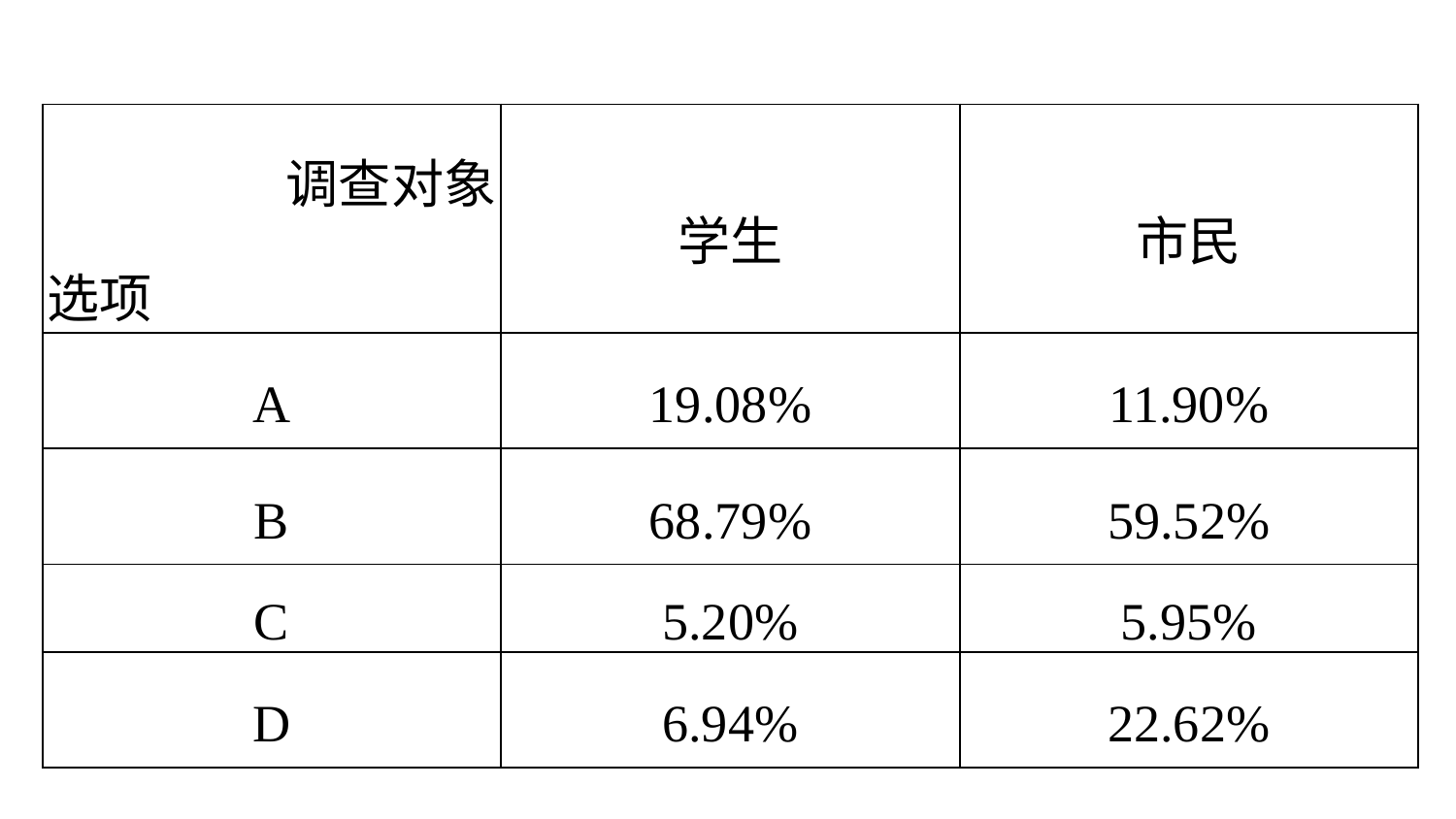

| 调查对象 选项 | 学生 | 市民 |
| --- | --- | --- |
| A | 19.08% | 11.90% |
| B | 68.79% | 59.52% |
| C | 5.20% | 5.95% |
| D | 6.94% | 22.62% |